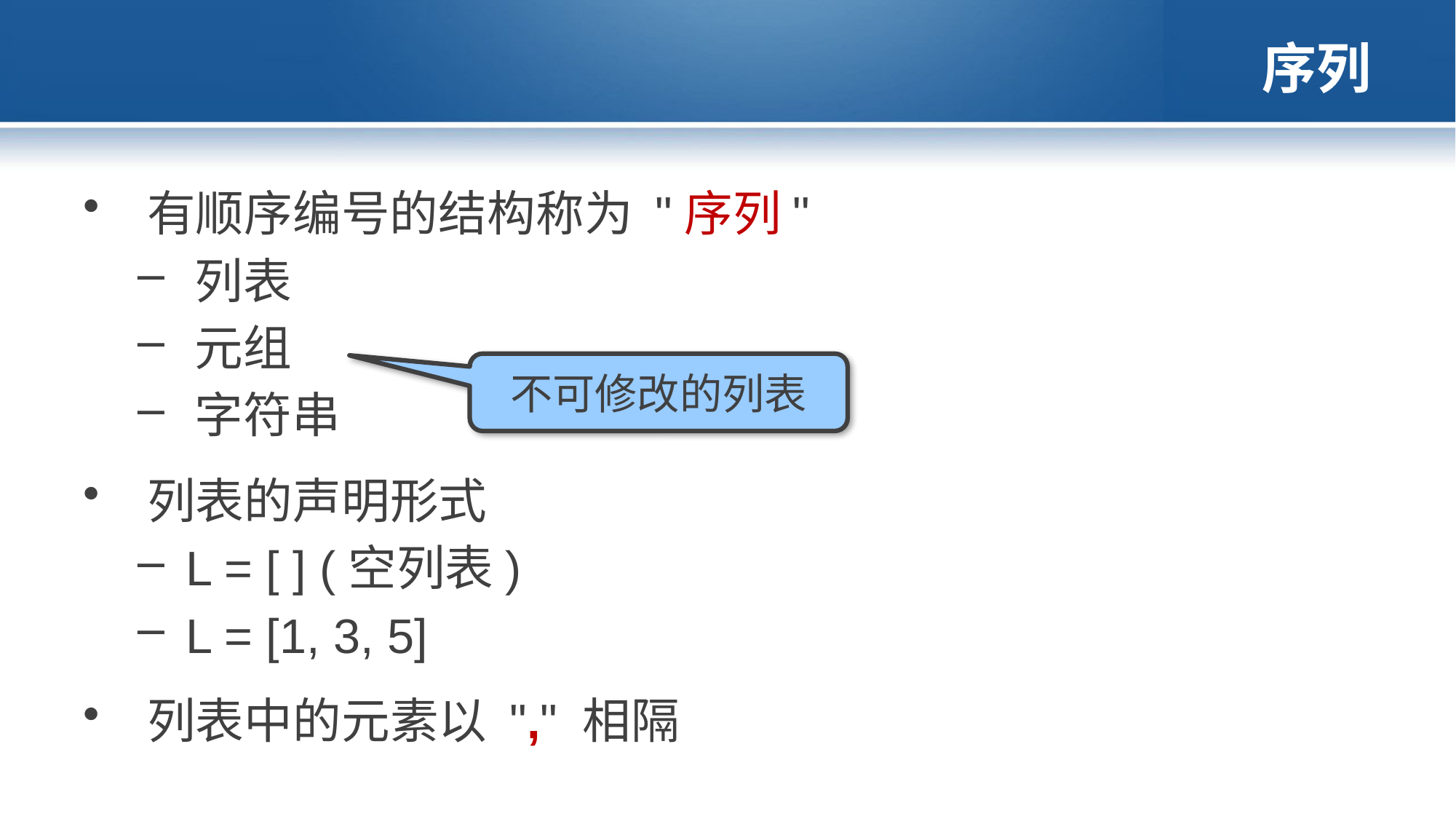

# 序列
 有顺序编号的结构称为 "序列"
 列表
 元组
 字符串
 列表的声明形式
 L = [ ] (空列表)
 L = [1, 3, 5]
 列表中的元素以 "," 相隔
不可修改的列表